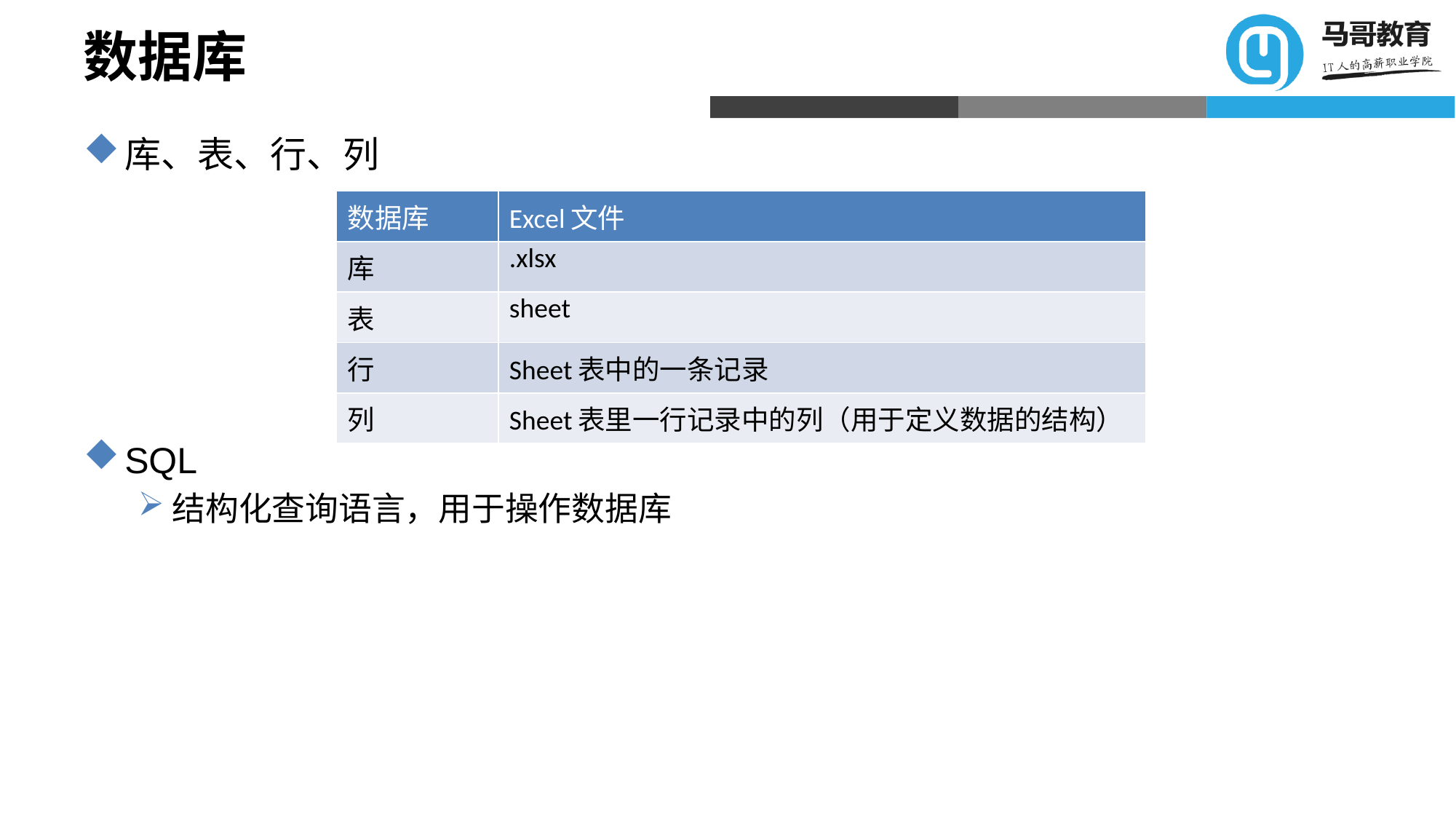

# 数据库
库、表、行、列

SQL
结构化查询语言，用于操作数据库
| 数据库 | Excel文件 |
| --- | --- |
| 库 | .xlsx |
| 表 | sheet |
| 行 | Sheet表中的一条记录 |
| 列 | Sheet表里一行记录中的列（用于定义数据的结构） |